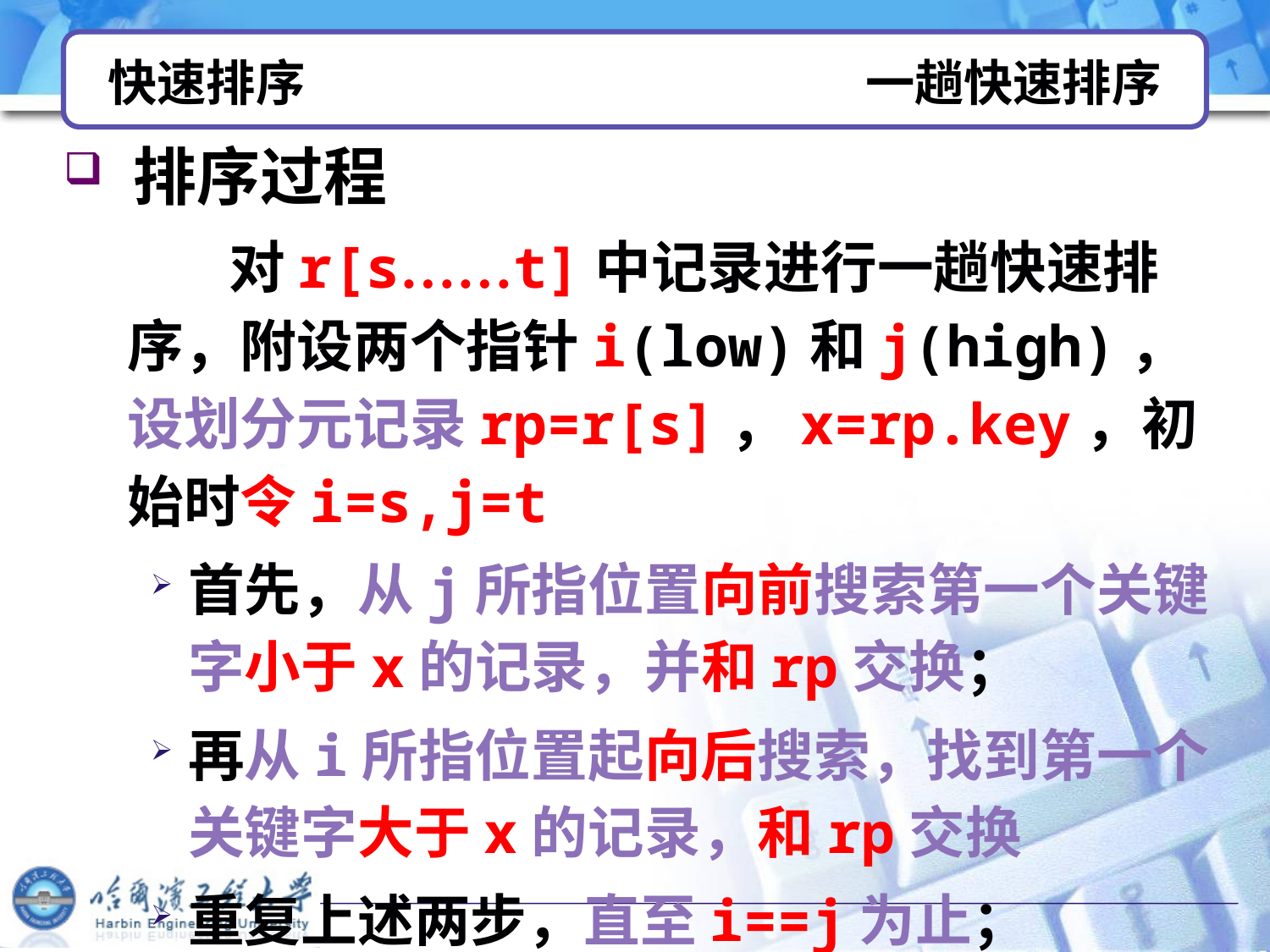

# 快速排序                                                  一趟快速排序
 排序过程
      对r[s……t]中记录进行一趟快速排序，附设两个指针i(low)和j(high)，设划分元记录rp=r[s]，x=rp.key，初始时令i=s,j=t
首先，从j所指位置向前搜索第一个关键字小于x的记录，并和rp交换；
再从i所指位置起向后搜索，找到第一个关键字大于x的记录，和rp交换
重复上述两步，直至i==j为止；